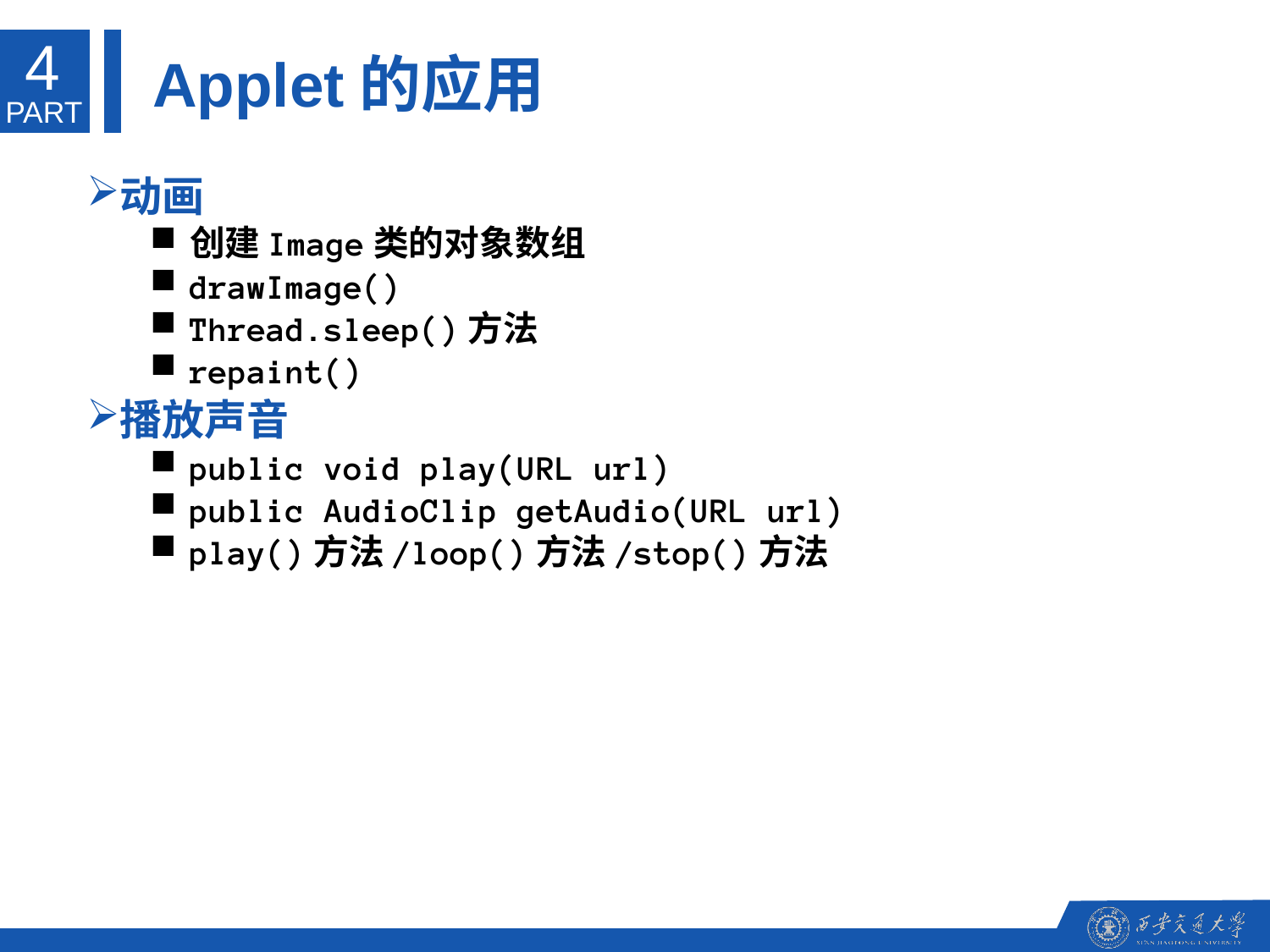

4
Applet的应用
PART
动画
创建Image类的对象数组
drawImage()
Thread.sleep()方法
repaint()
播放声音
public void play(URL url)
public AudioClip getAudio(URL url)
play()方法/loop()方法/stop()方法